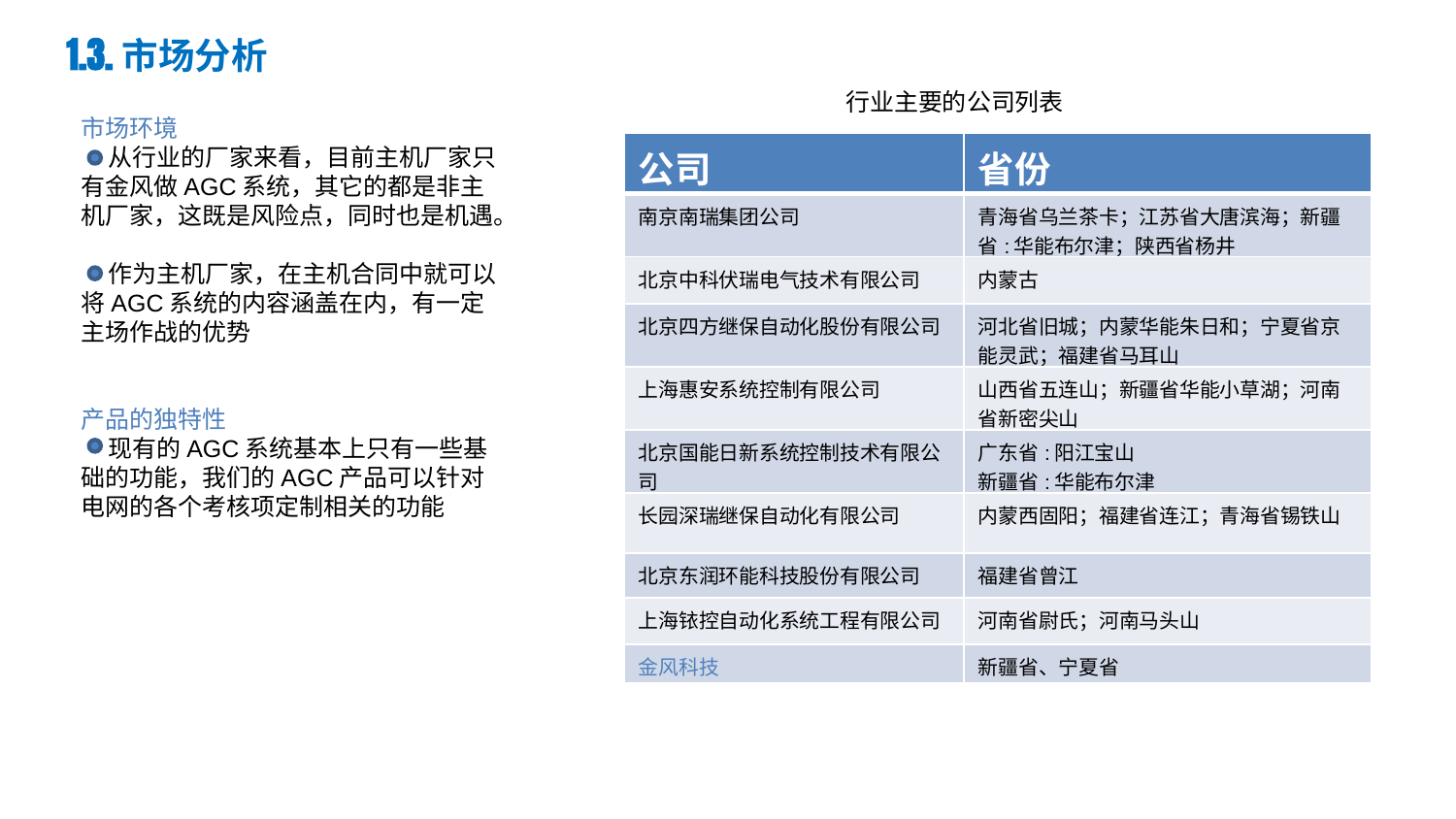

目 录
1.3.市场分析
行业主要的公司列表
市场环境
    从行业的厂家来看，目前主机厂家只有金风做AGC系统，其它的都是非主机厂家，这既是风险点，同时也是机遇。

    作为主机厂家，在主机合同中就可以将AGC系统的内容涵盖在内，有一定主场作战的优势

产品的独特性
    现有的AGC系统基本上只有一些基础的功能，我们的AGC产品可以针对电网的各个考核项定制相关的功能

| 公司 | 省份 |
| --- | --- |
| 南京南瑞集团公司 | 青海省乌兰茶卡；江苏省大唐滨海；新疆省:华能布尔津；陕西省杨井 |
| 北京中科伏瑞电气技术有限公司 | 内蒙古 |
| 北京四方继保自动化股份有限公司 | 河北省旧城；内蒙华能朱日和；宁夏省京能灵武；福建省马耳山 |
| 上海惠安系统控制有限公司 | 山西省五连山；新疆省华能小草湖；河南省新密尖山 |
| 北京国能日新系统控制技术有限公司 | 广东省:阳江宝山 新疆省:华能布尔津 |
| 长园深瑞继保自动化有限公司 | 内蒙西固阳；福建省连江；青海省锡铁山 |
| 北京东润环能科技股份有限公司 | 福建省曾江 |
| 上海铱控自动化系统工程有限公司 | 河南省尉氏；河南马头山 |
| 金风科技 | 新疆省、宁夏省 |